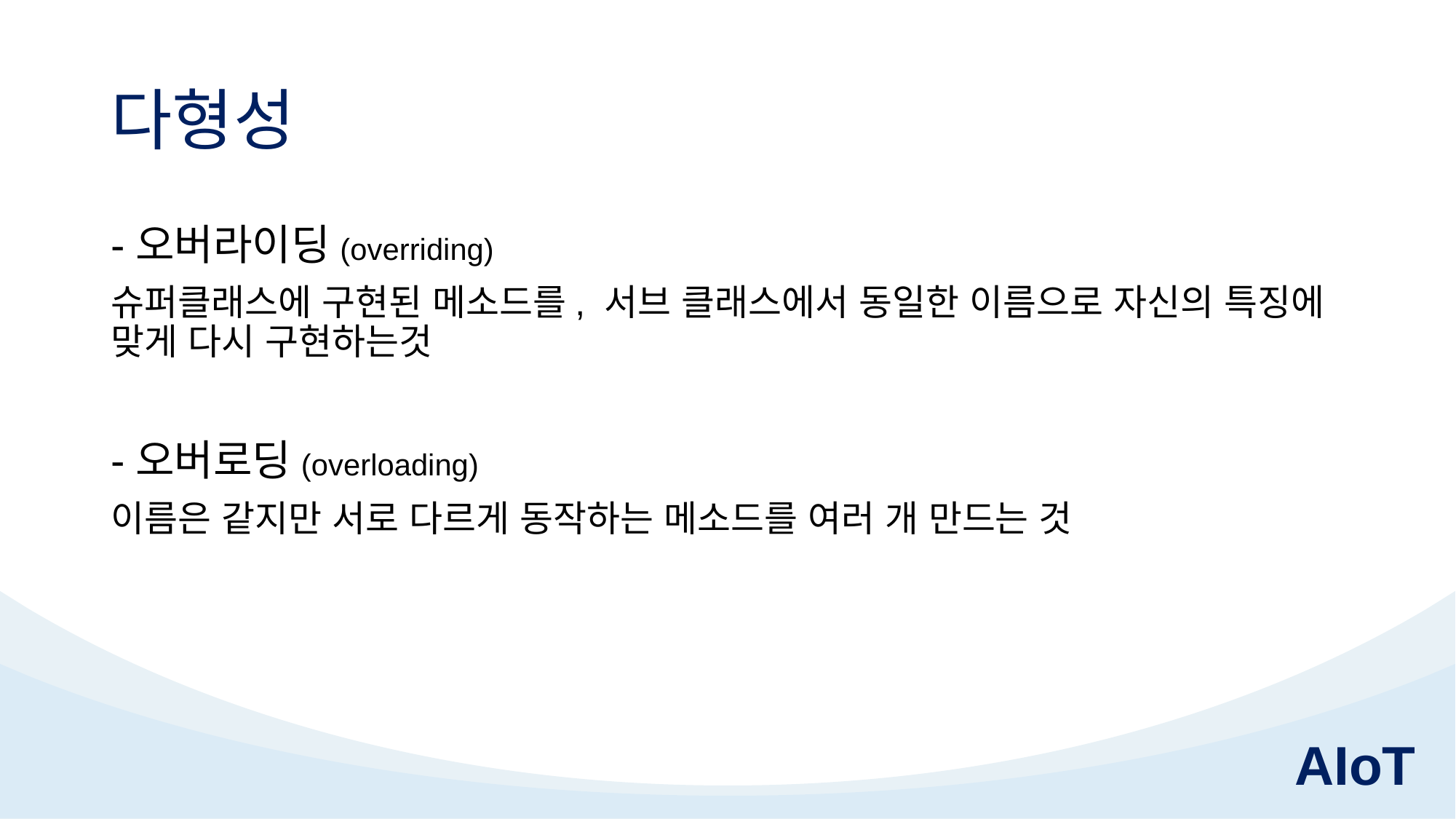

# 다형성
-오버라이딩(overriding)
슈퍼클래스에 구현된 메소드를, 서브 클래스에서 동일한 이름으로 자신의 특징에 맞게 다시 구현하는것

-오버로딩(overloading)
이름은 같지만 서로 다르게 동작하는 메소드를 여러 개 만드는 것